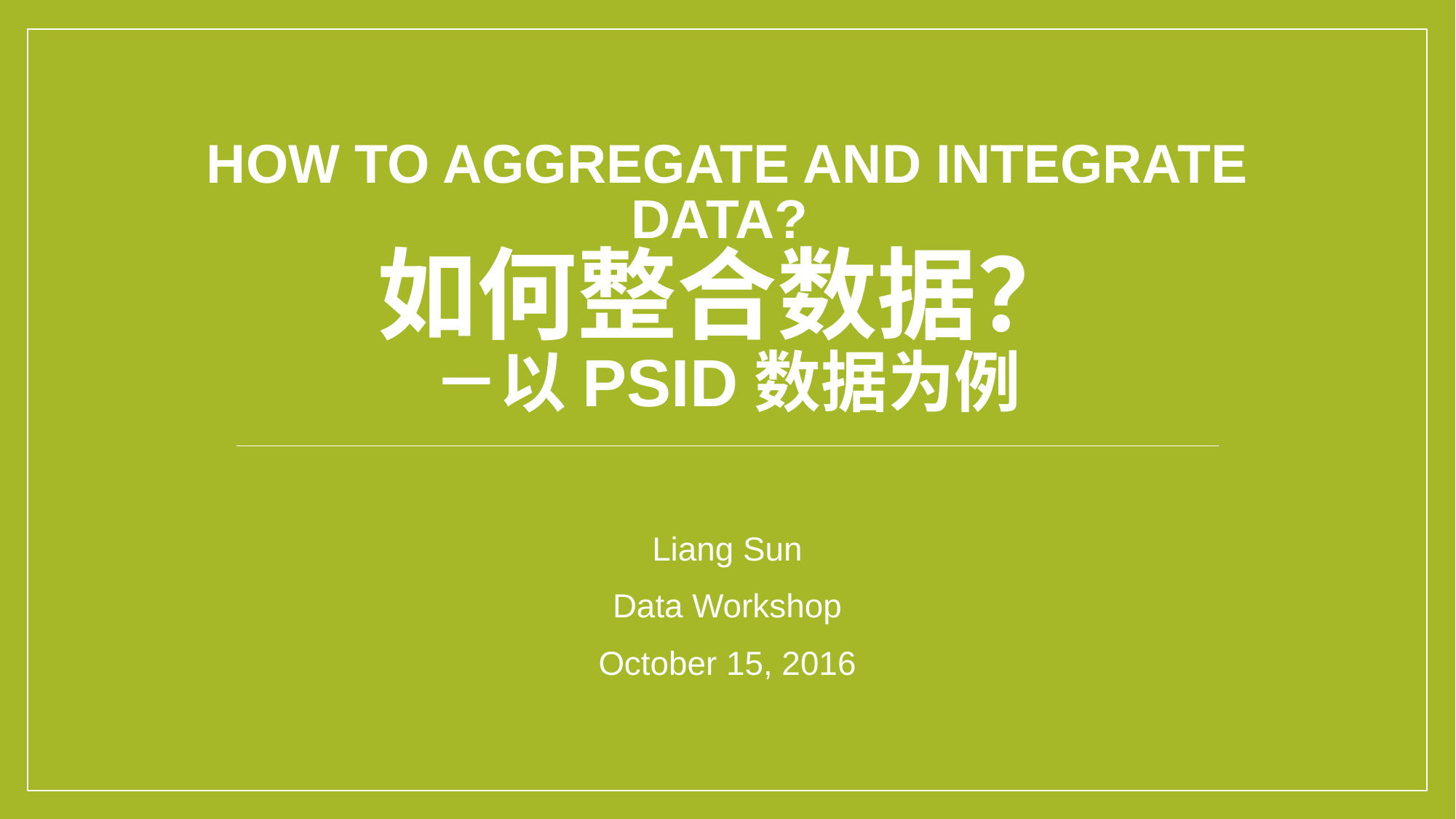

# How to Aggregate and integrate data? 如何整合数据？ －以PSID数据为例
Liang Sun
Data Workshop
October 15, 2016